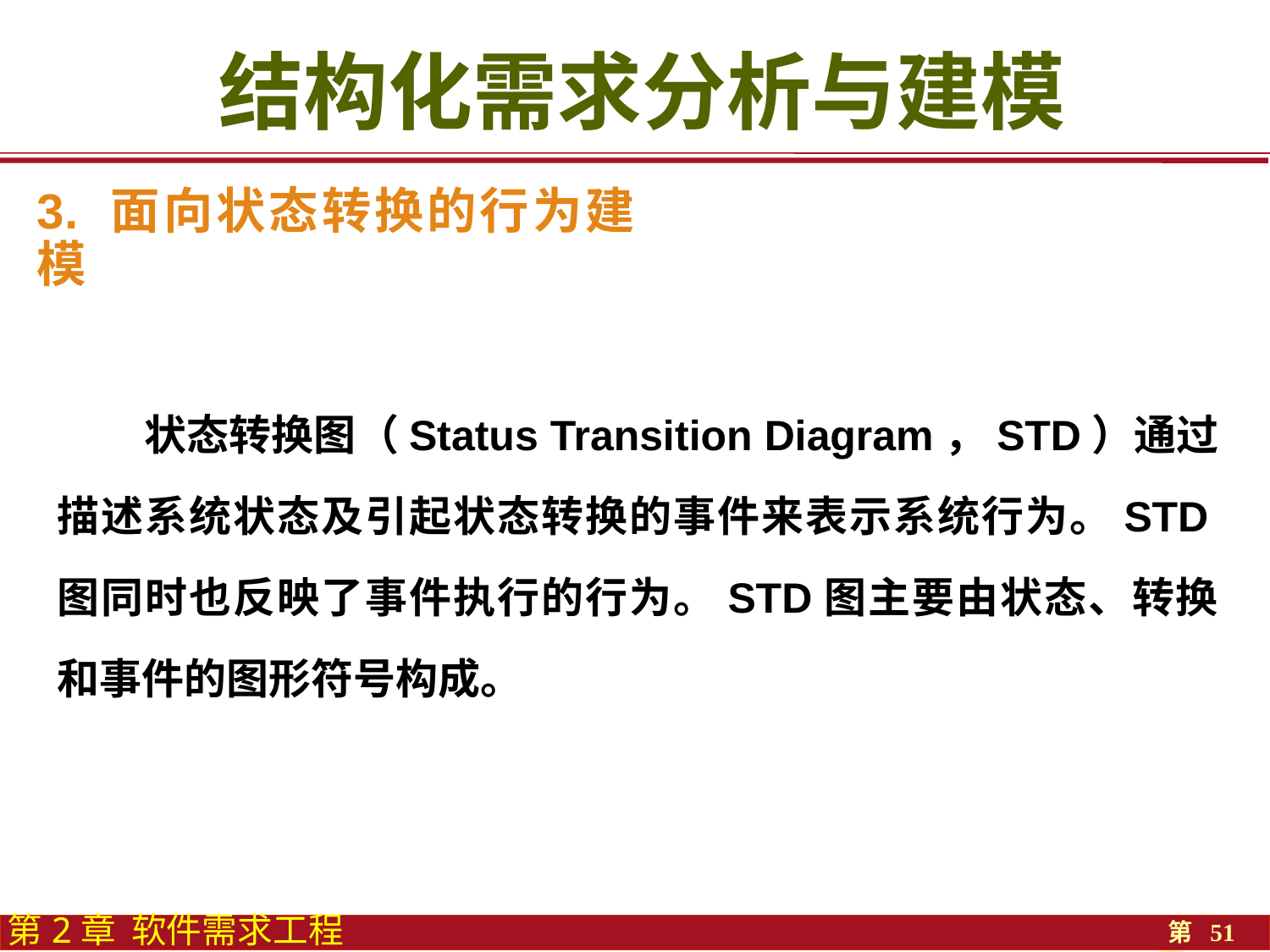

结构化需求分析与建模
3. 面向状态转换的行为建模
        状态转换图（Status Transition Diagram，STD）通过描述系统状态及引起状态转换的事件来表示系统行为。STD图同时也反映了事件执行的行为。STD图主要由状态、转换和事件的图形符号构成。